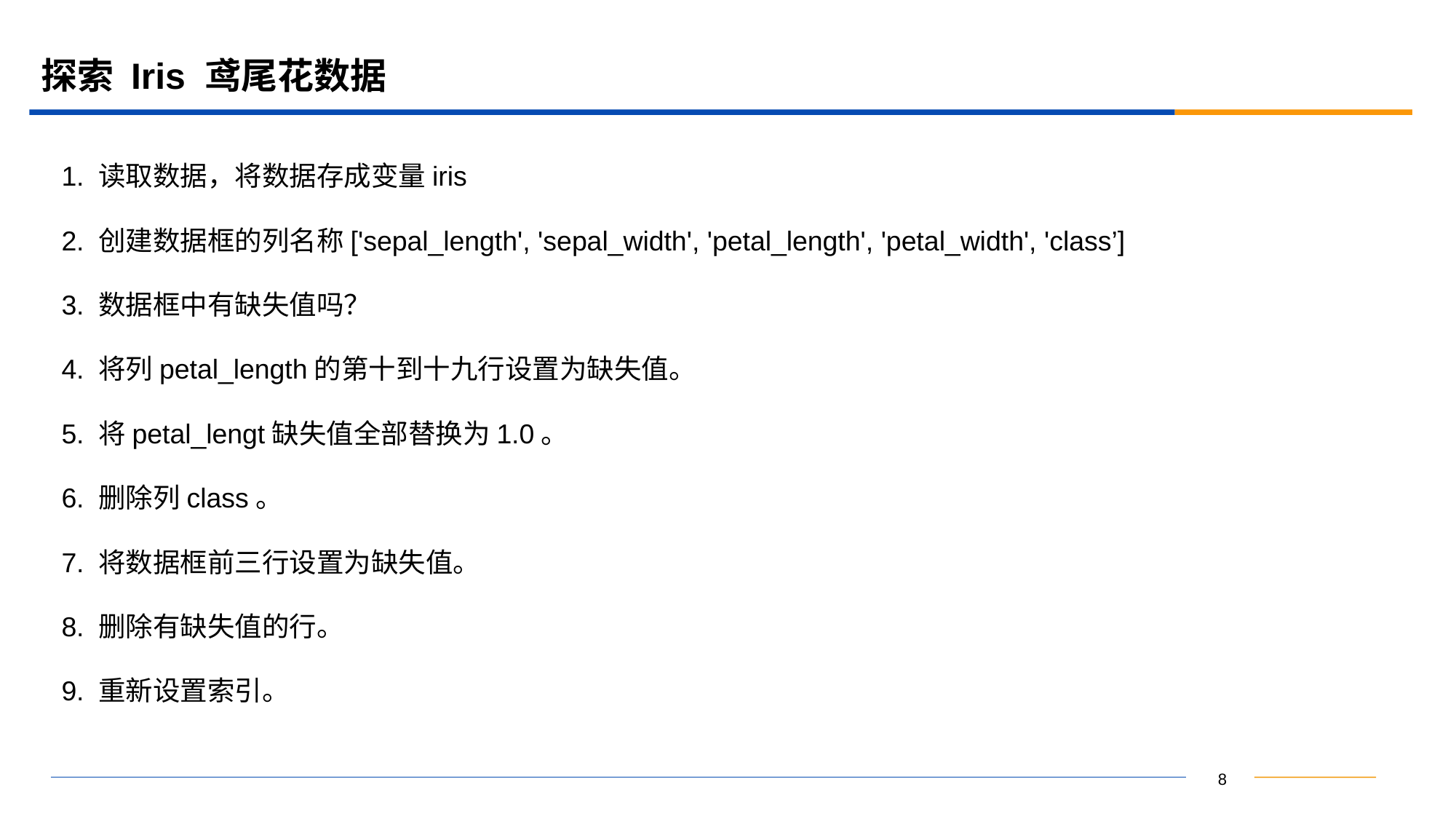

# 探索 Iris 鸢尾花数据
1. 读取数据，将数据存成变量iris
2. 创建数据框的列名称['sepal_length', 'sepal_width', 'petal_length', 'petal_width', 'class’]
3. 数据框中有缺失值吗？
4. 将列petal_length的第十到十九行设置为缺失值。
5. 将petal_lengt缺失值全部替换为1.0。
6. 删除列class。
7. 将数据框前三行设置为缺失值。
8. 删除有缺失值的行。
9. 重新设置索引。